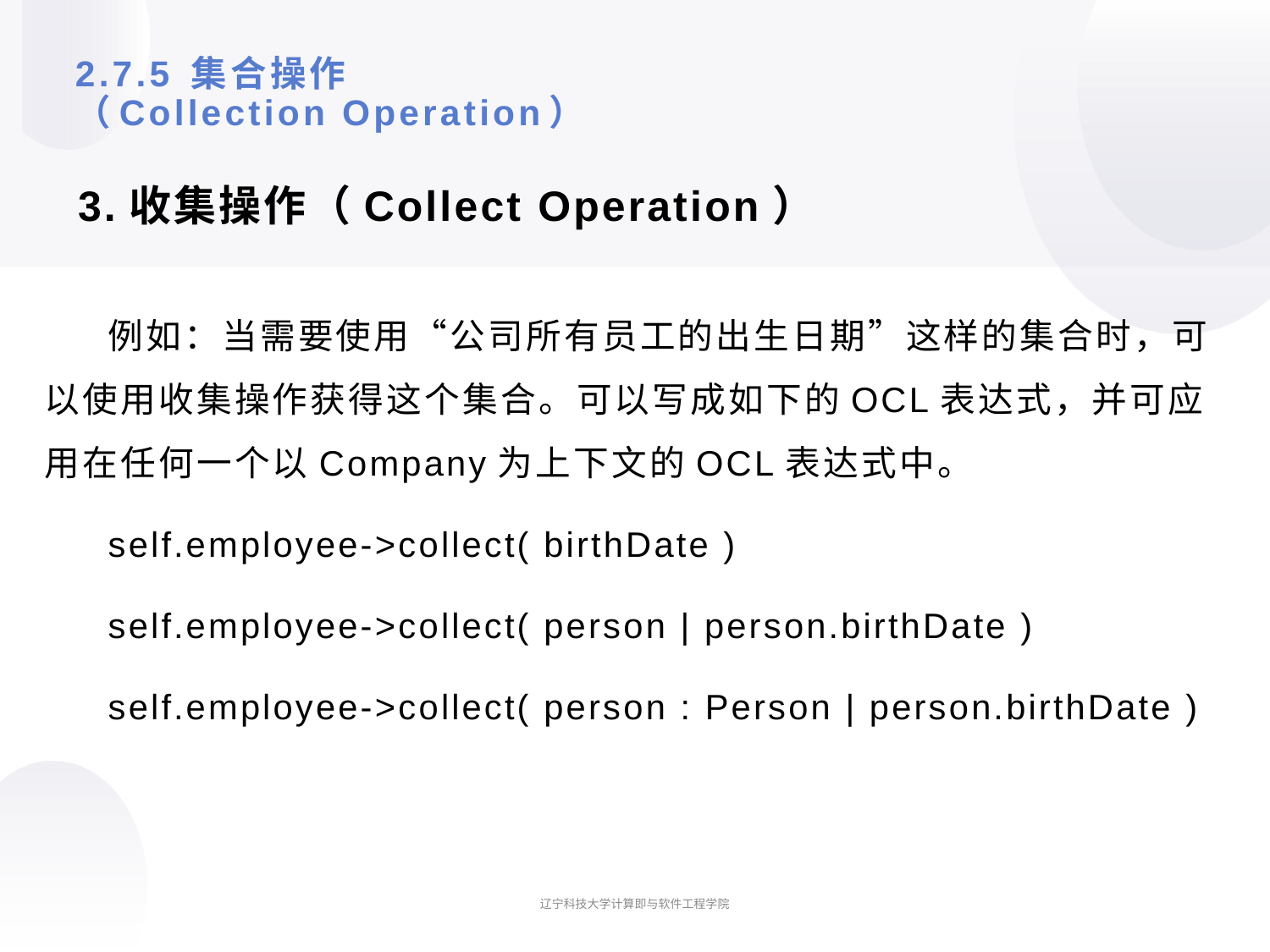

# 2.7.5 集合操作 （Collection Operation）
3.收集操作（Collect Operation）

例如：当需要使用“公司所有员工的出生日期”这样的集合时，可以使用收集操作获得这个集合。可以写成如下的OCL表达式，并可应用在任何一个以Company为上下文的OCL表达式中。
self.employee->collect( birthDate )
self.employee->collect( person | person.birthDate )
self.employee->collect( person : Person | person.birthDate )

辽宁科技大学计算即与软件工程学院
162